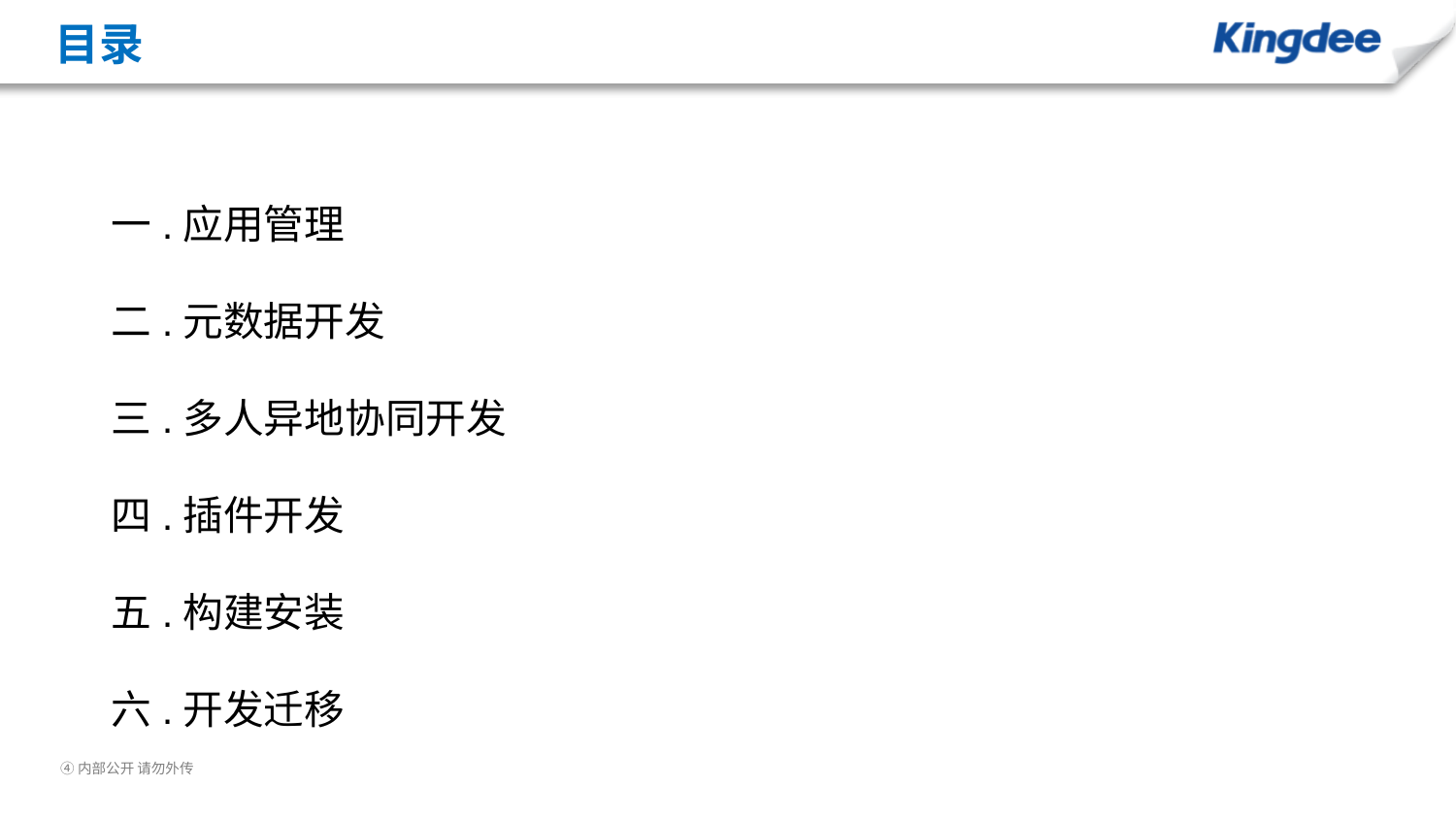

# 目录
一.应用管理

二.元数据开发

三.多人异地协同开发

四.插件开发

五.构建安装

六.开发迁移